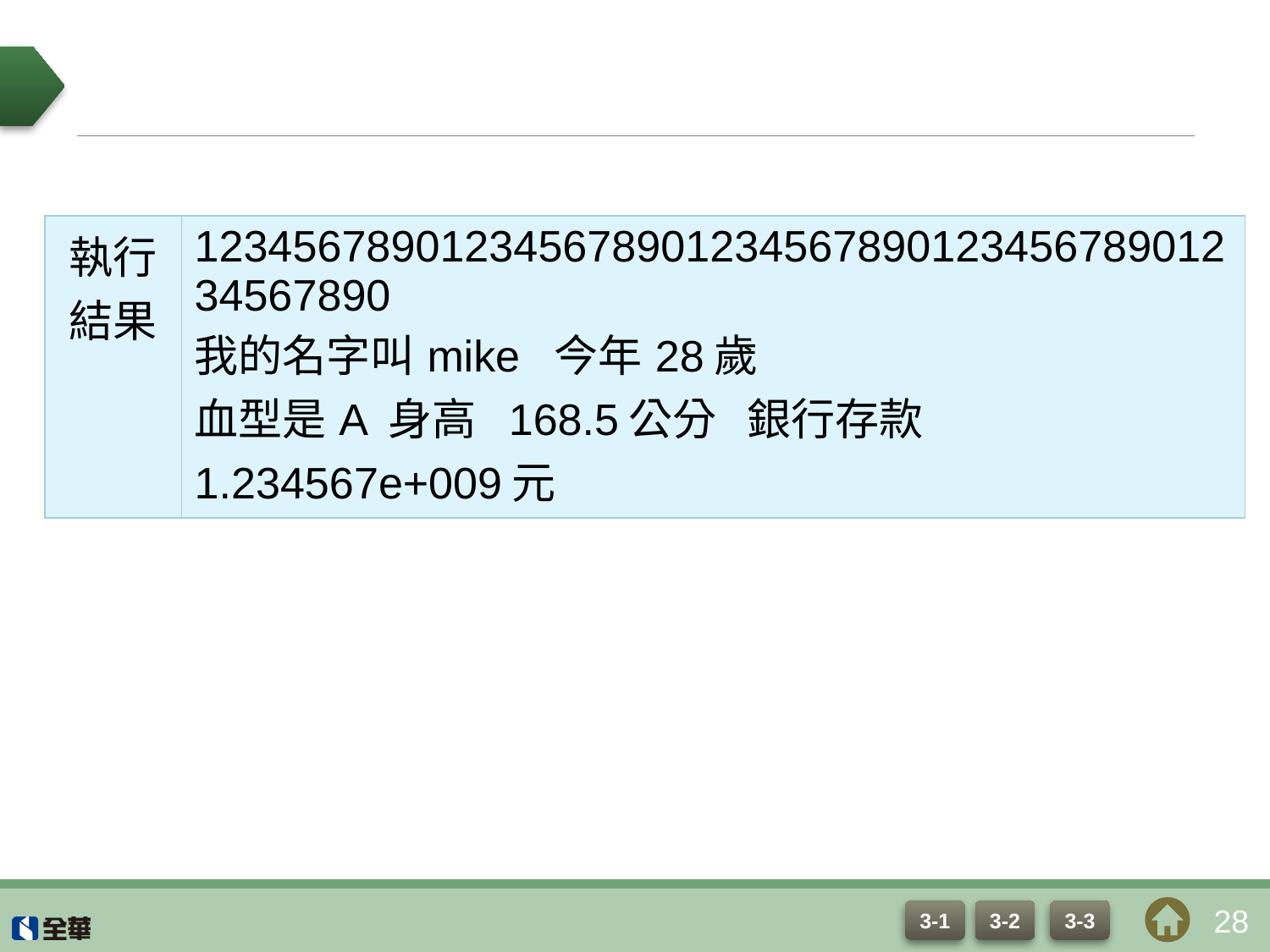

#

| 執行 結果 | 12345678901234567890123456789012345678901234567890 我的名字叫mike 今年28歲 血型是A 身高 168.5公分 銀行存款1.234567e+009元 |
| --- | --- |
28